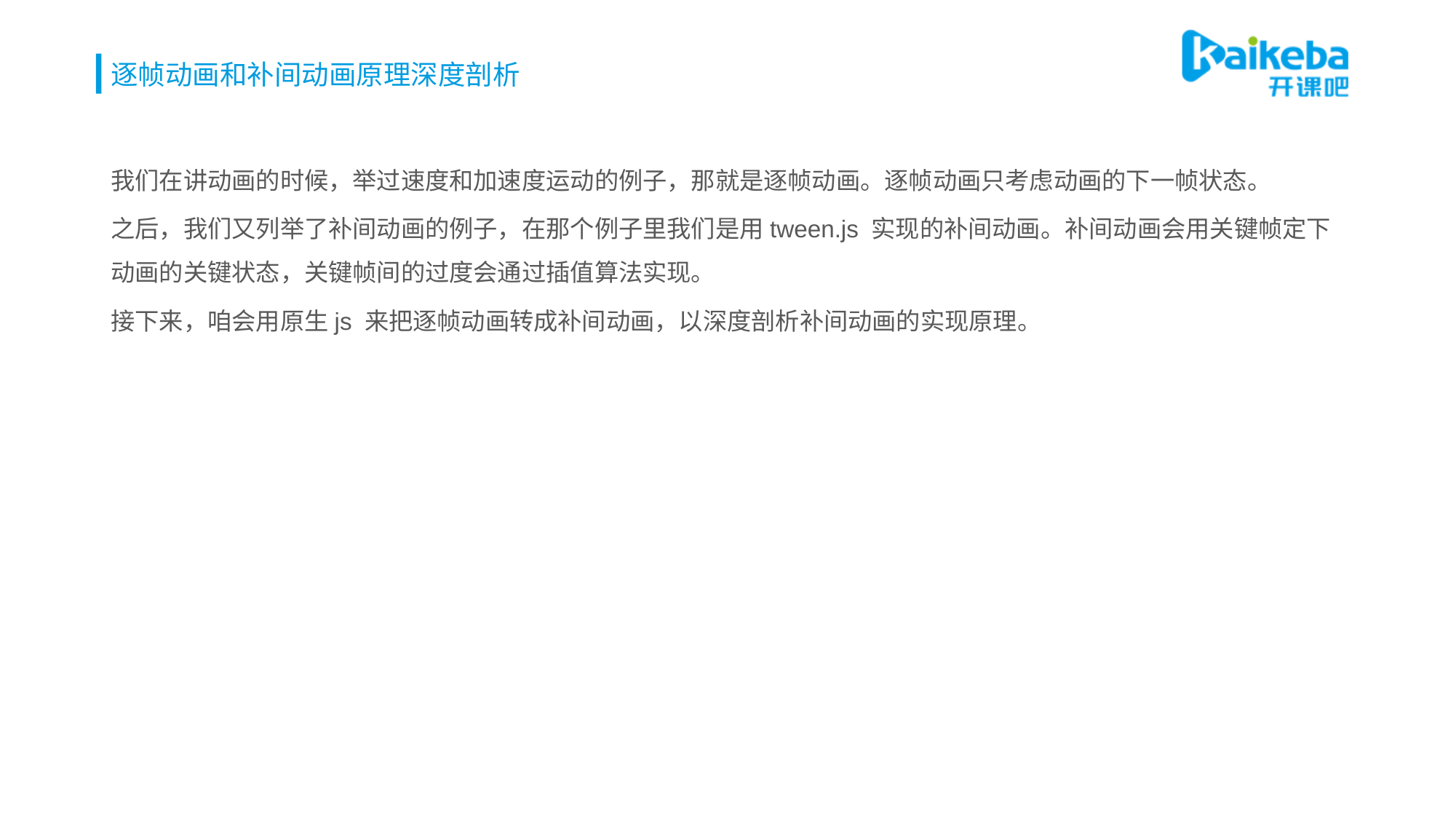

# 逐帧动画和补间动画原理深度剖析
我们在讲动画的时候，举过速度和加速度运动的例子，那就是逐帧动画。逐帧动画只考虑动画的下一帧状态。
之后，我们又列举了补间动画的例子，在那个例子里我们是用tween.js 实现的补间动画。补间动画会用关键帧定下动画的关键状态，关键帧间的过度会通过插值算法实现。
接下来，咱会用原生js 来把逐帧动画转成补间动画，以深度剖析补间动画的实现原理。